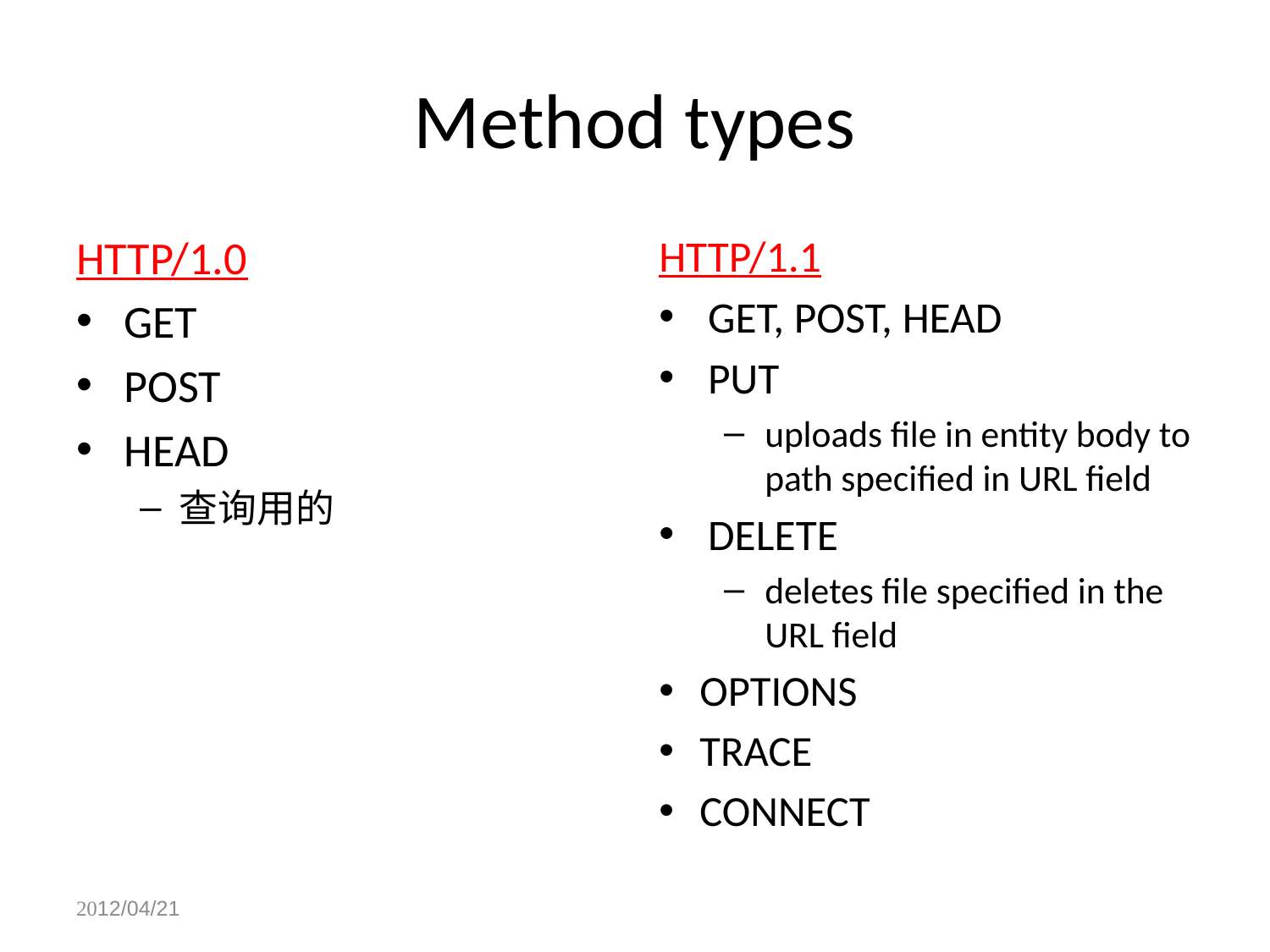

# Method types
HTTP/1.0
GET
POST
HEAD
查询用的
HTTP/1.1
GET, POST, HEAD
PUT
uploads file in entity body to path specified in URL field
DELETE
deletes file specified in the URL field
OPTIONS
TRACE
CONNECT
2012/04/21